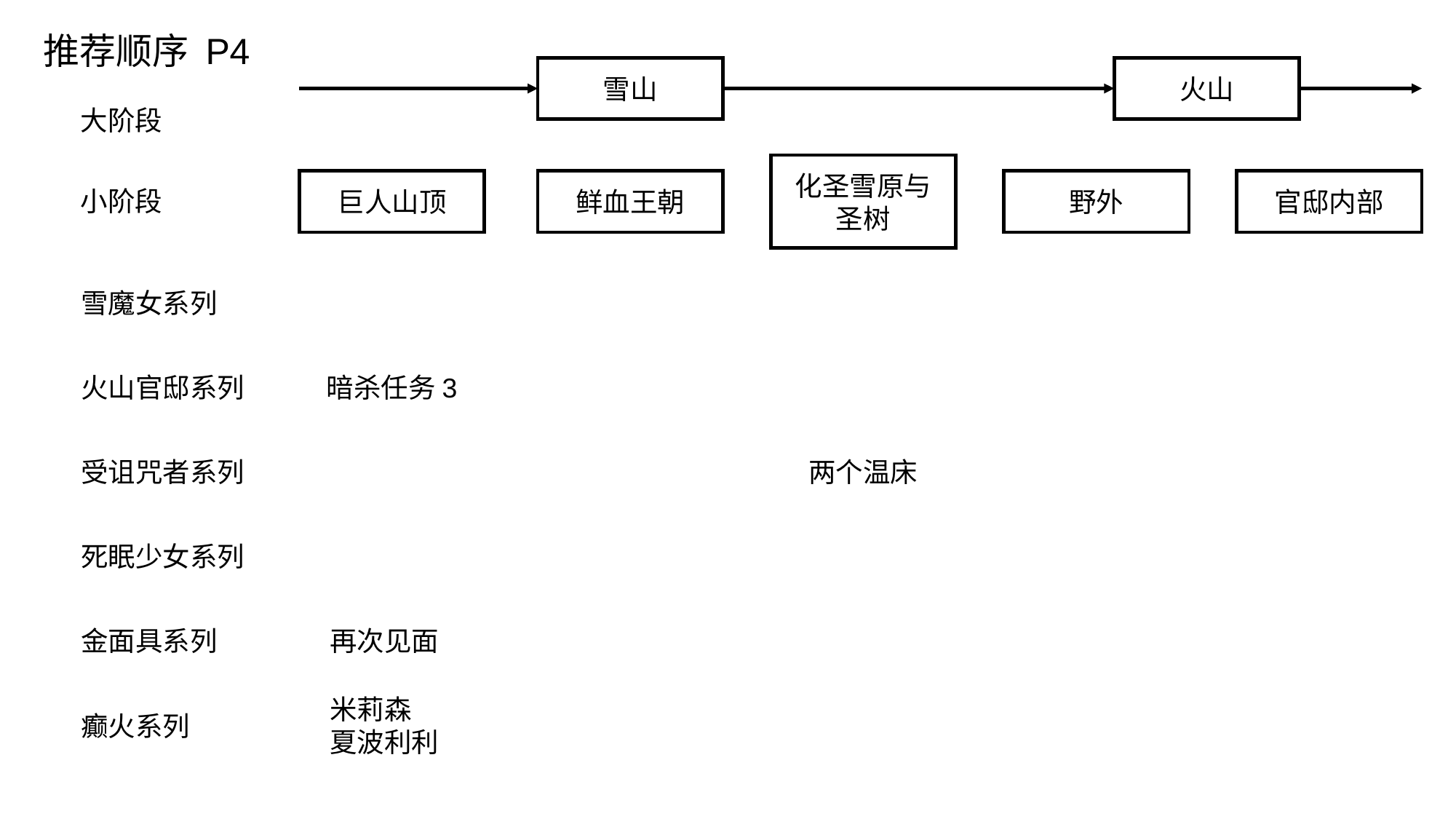

推荐顺序 P4
雪山
火山
大阶段
化圣雪原与圣树
巨人山顶
鲜血王朝
野外
官邸内部
小阶段
雪魔女系列
火山官邸系列
暗杀任务3
受诅咒者系列
两个温床
死眠少女系列
金面具系列
再次见面
米莉森
夏波利利
癫火系列